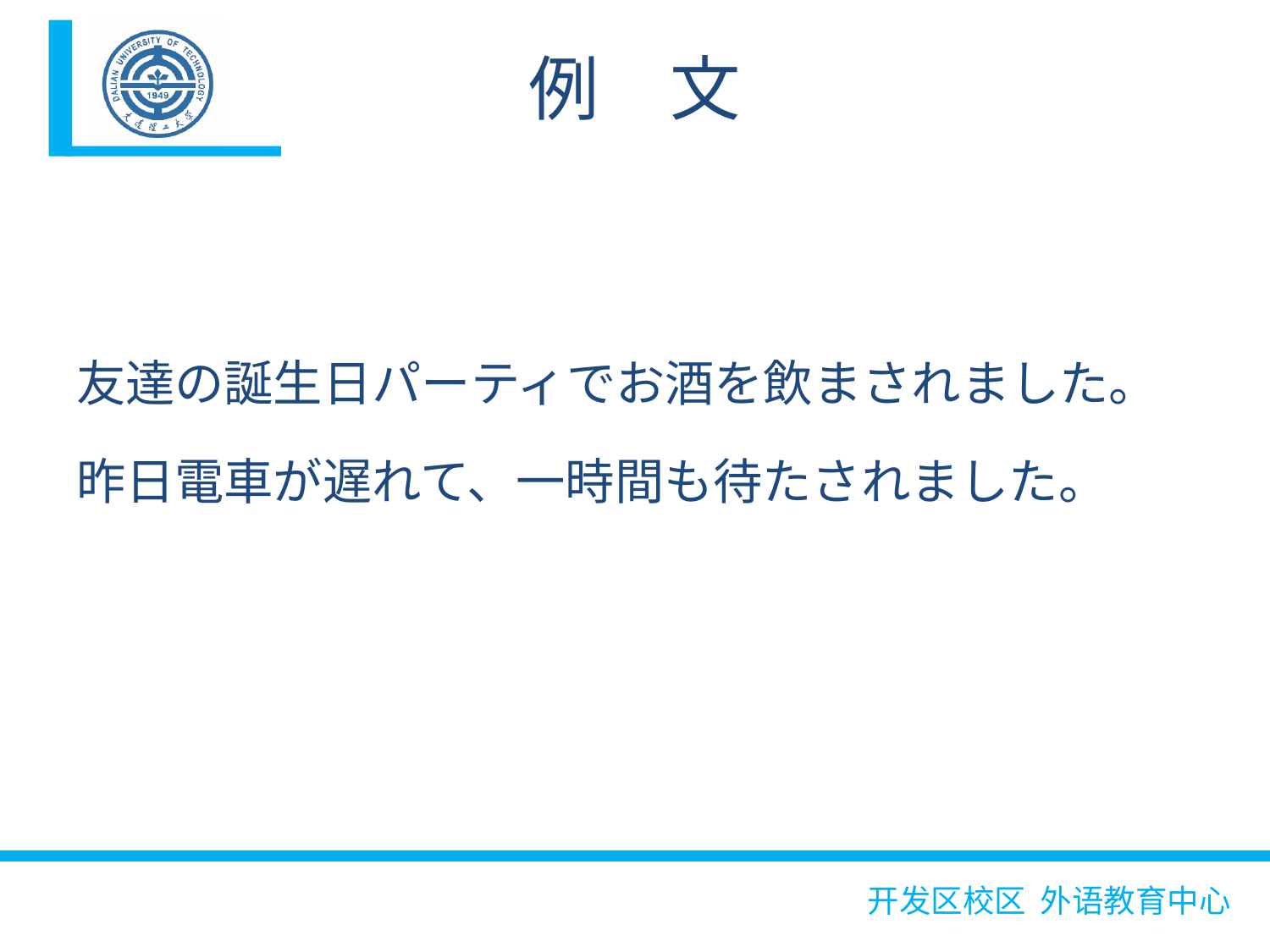

例　文
友達の誕生日パーティでお酒を飲まされました。
昨日電車が遅れて、一時間も待たされました。